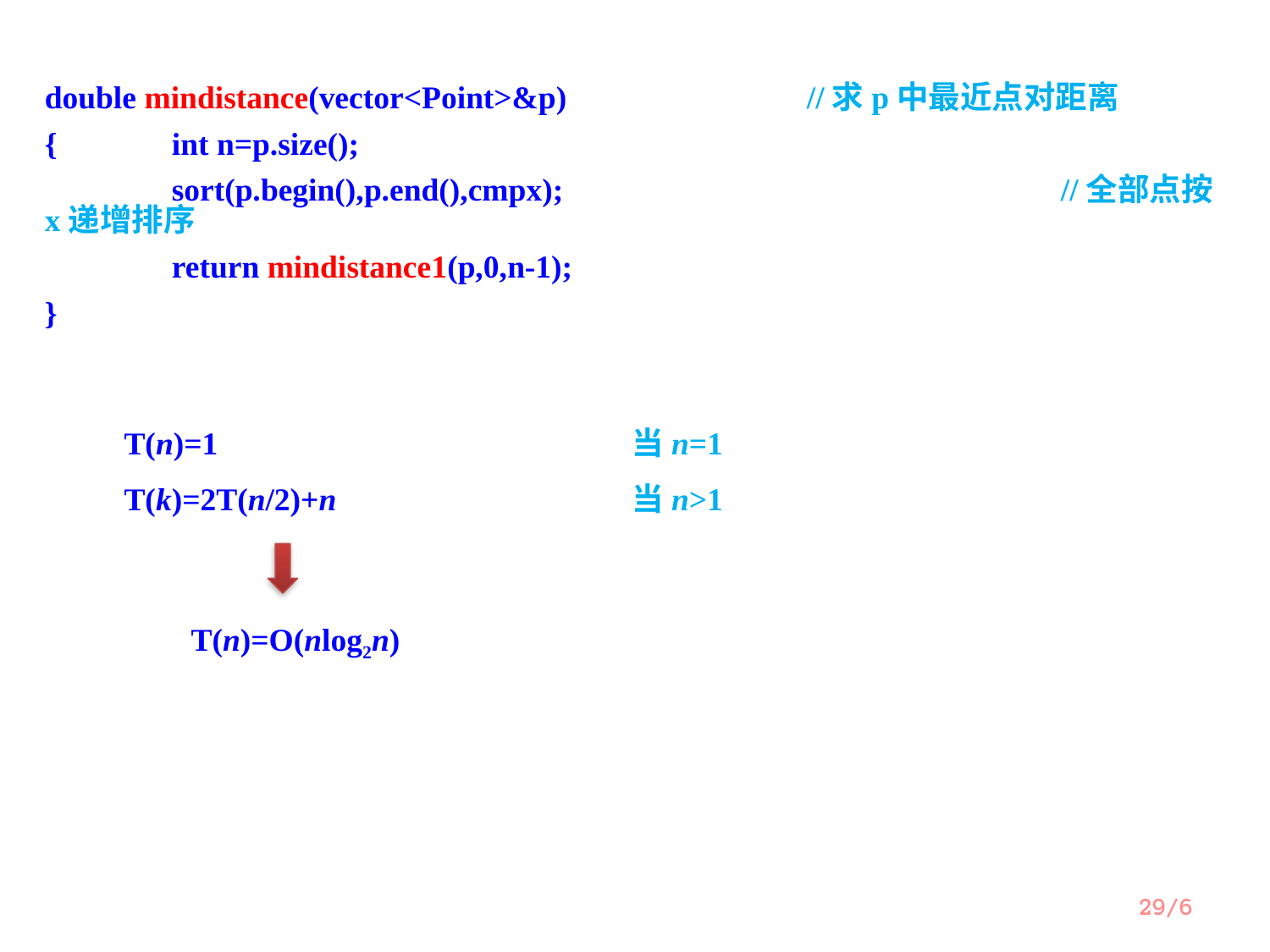

double mindistance(vector<Point>&p)		//求p中最近点对距离
{    	int n=p.size();
	sort(p.begin(),p.end(),cmpx);				//全部点按x递增排序
     	return mindistance1(p,0,n-1);
}
T(n)=1				当n=1
T(k)=2T(n/2)+n			当n>1

T(n)=O(nlog2n)
29/6